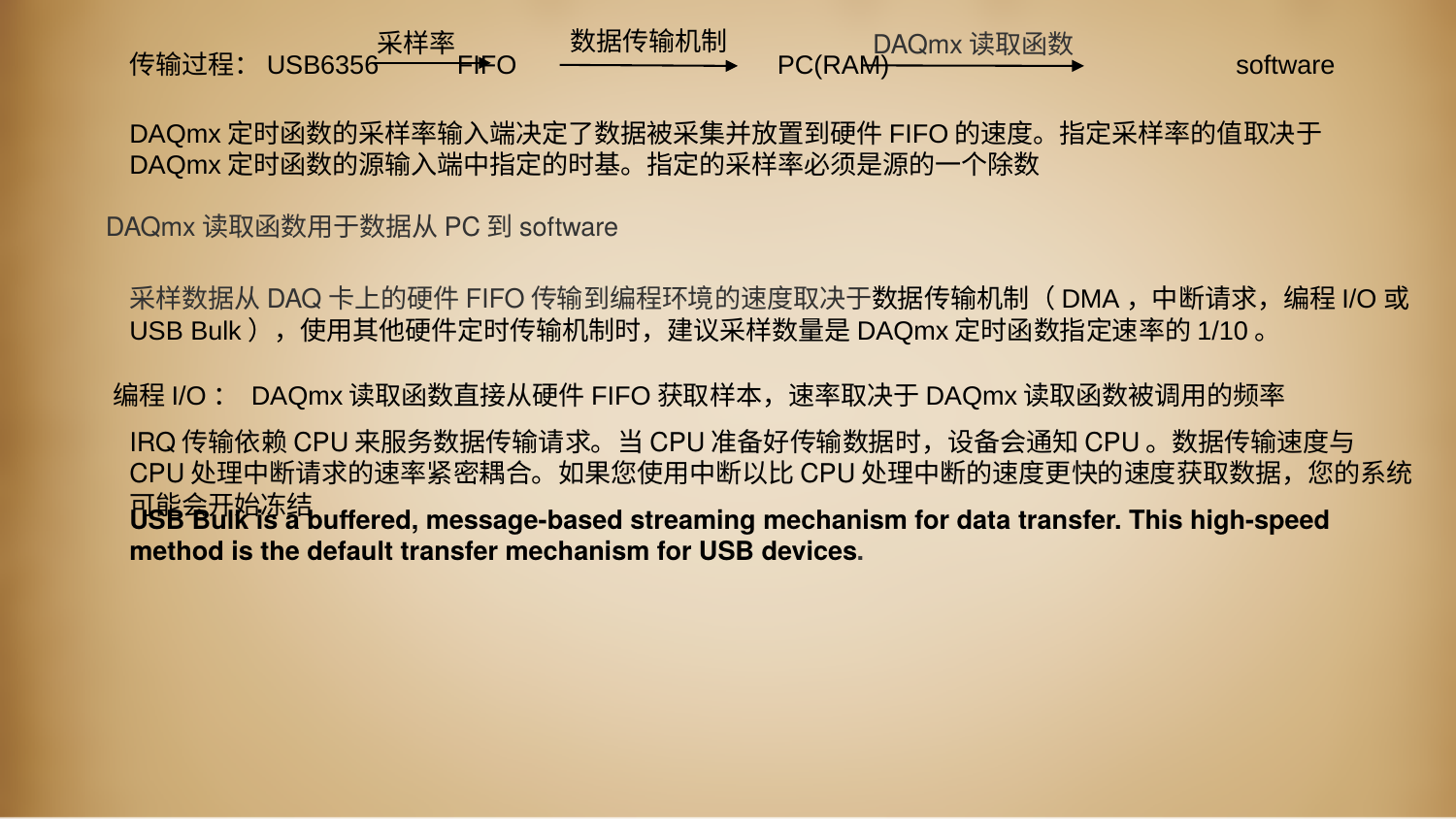

数据传输机制
采样率
DAQmx读取函数
传输过程：USB6356	     FIFO	  	         PC(RAM)		            software
DAQmx定时函数的采样率输入端决定了数据被采集并放置到硬件FIFO的速度。指定采样率的值取决于DAQmx定时函数的源输入端中指定的时基。指定的采样率必须是源的一个除数
DAQmx读取函数用于数据从PC到software
采样数据从DAQ卡上的硬件FIFO传输到编程​​环境的速度取决于数据传输机制（DMA，中断请求，编程I/O或USB Bulk），使用其他硬件定时传输机制时，建议采样数量是DAQmx定时函数指定速率的1/10。
编程I/O： DAQmx读取函数直接从硬件FIFO获取样本，速率取决于DAQmx读取函数被调用的频率
IRQ传输依赖CPU来服务数据传输请求。当CPU准备好传输数据时，设备会通知CPU。数据传输速度与CPU处理中断请求的速率紧密耦合。如果您使用中断以比CPU处理中断的速度更快的速度获取数据，您的系统可能会开始冻结
USB Bulk is a buffered, message-based streaming mechanism for data transfer. This high-speed method is the default transfer mechanism for USB devices.